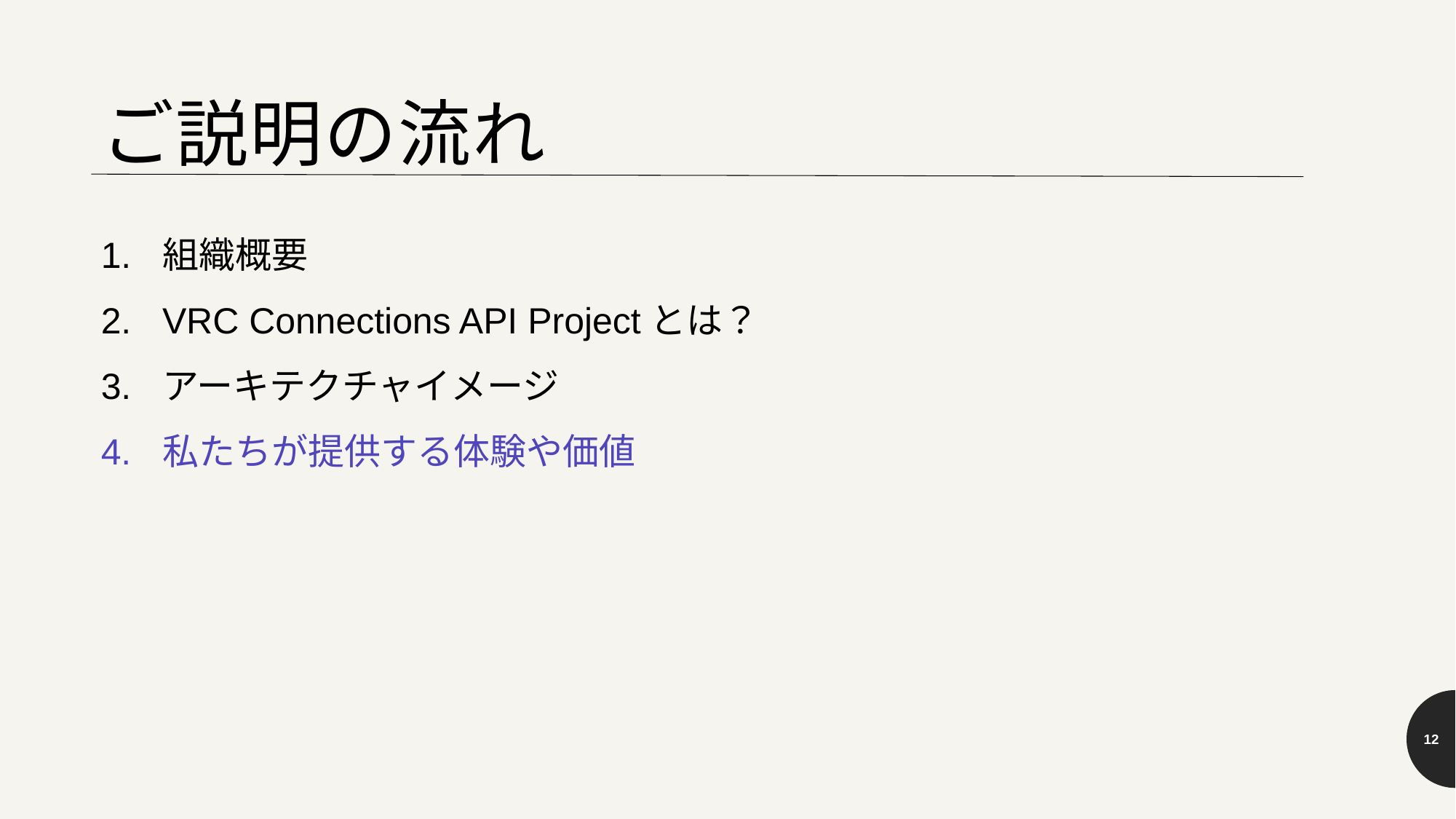

# ご説明の流れ
組織概要
VRC Connections API Projectとは？
アーキテクチャイメージ
私たちが提供する体験や価値
12